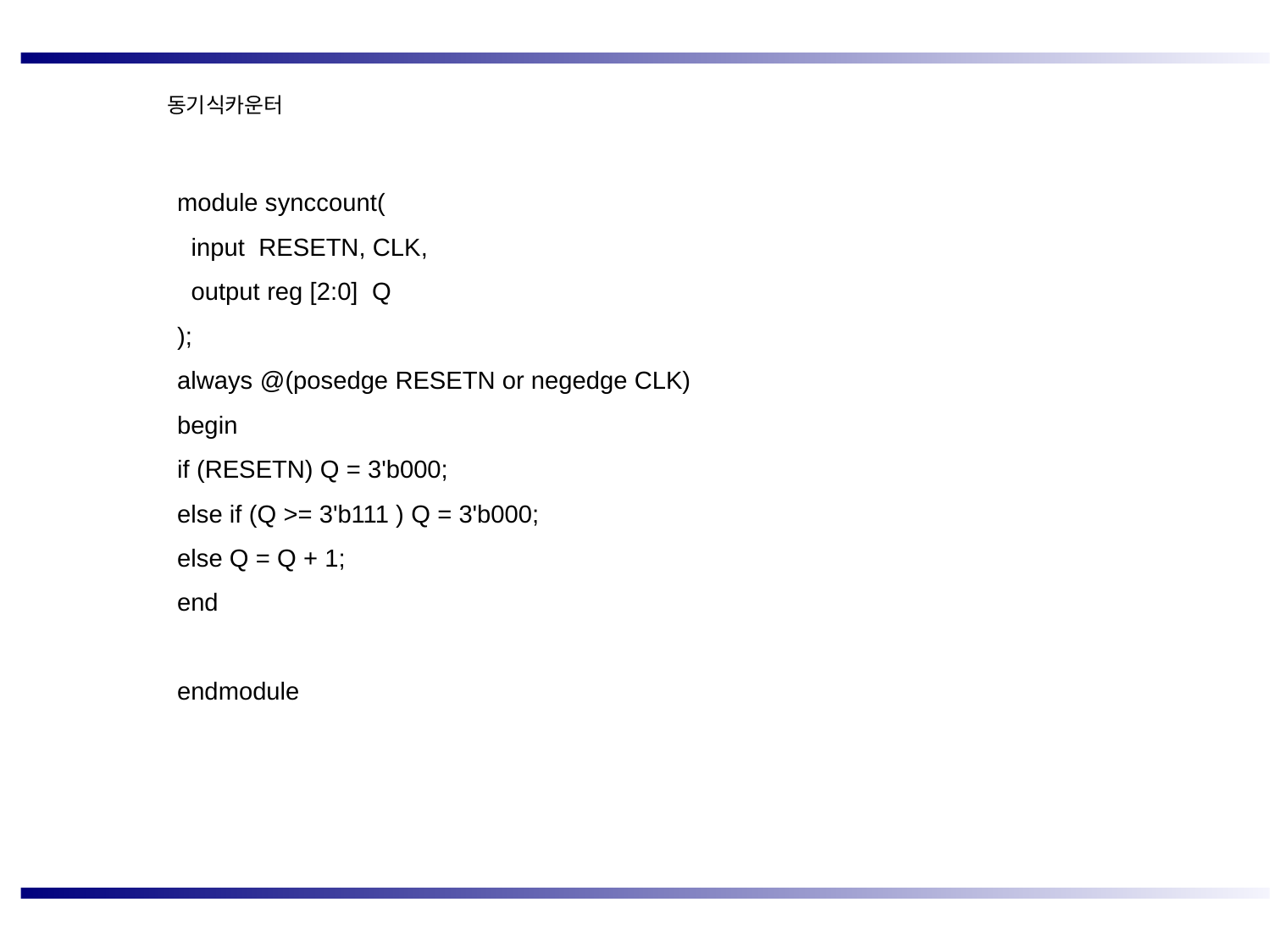

동기식카운터
module synccount(
  input  RESETN, CLK,
  output reg [2:0]  Q
);
always @(posedge RESETN or negedge CLK)
begin
if (RESETN) Q = 3'b000;
else if (Q >= 3'b111 ) Q = 3'b000;
else Q = Q + 1;
end

endmodule